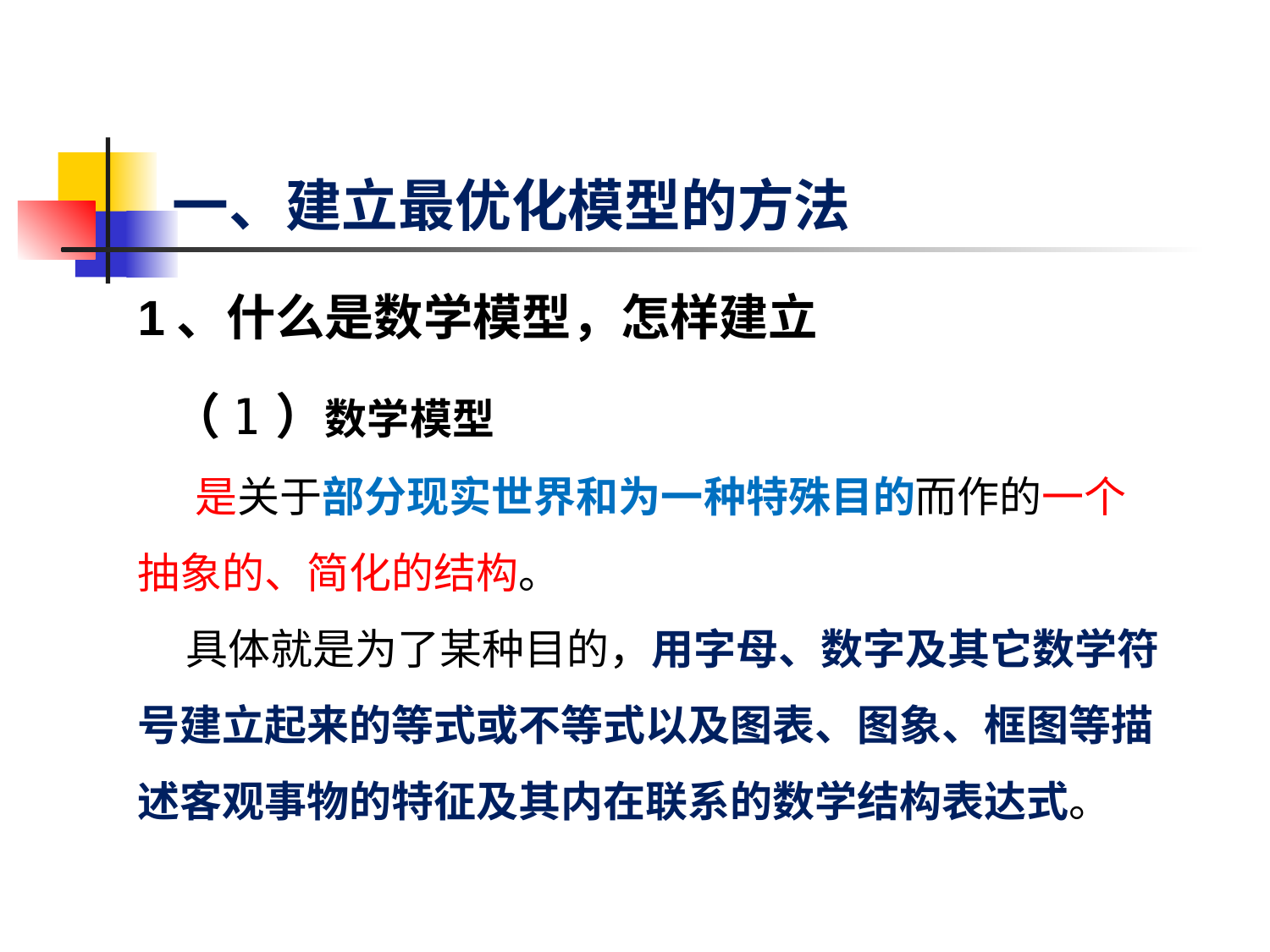

# 一、建立最优化模型的方法
1、什么是数学模型，怎样建立
  （1）数学模型
     是关于部分现实世界和为一种特殊目的而作的一个抽象的、简化的结构。
    具体就是为了某种目的，用字母、数字及其它数学符号建立起来的等式或不等式以及图表、图象、框图等描述客观事物的特征及其内在联系的数学结构表达式。